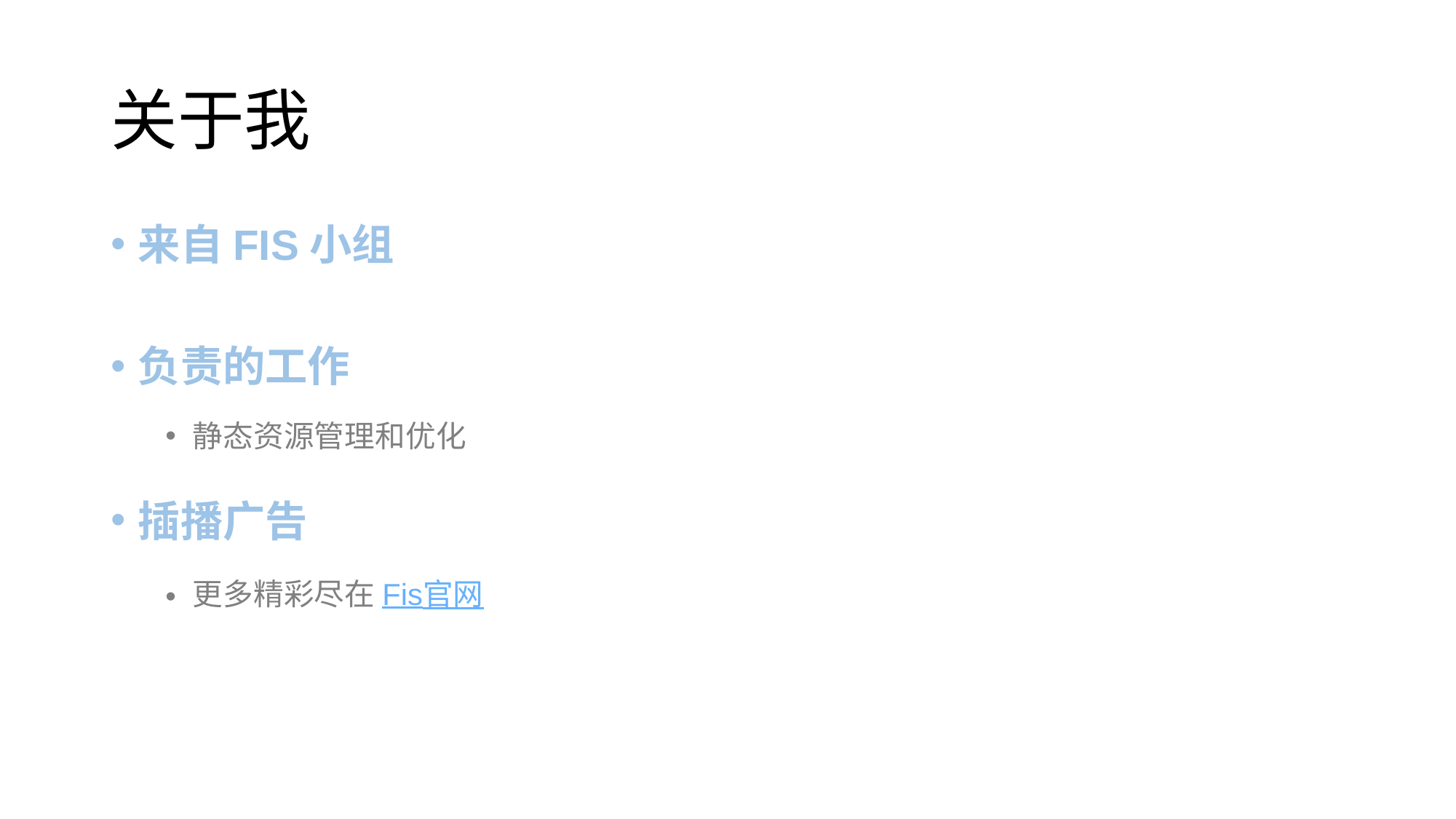

# 关于我
来自FIS小组

负责的工作
静态资源管理和优化
插播广告
更多精彩尽在Fis官网